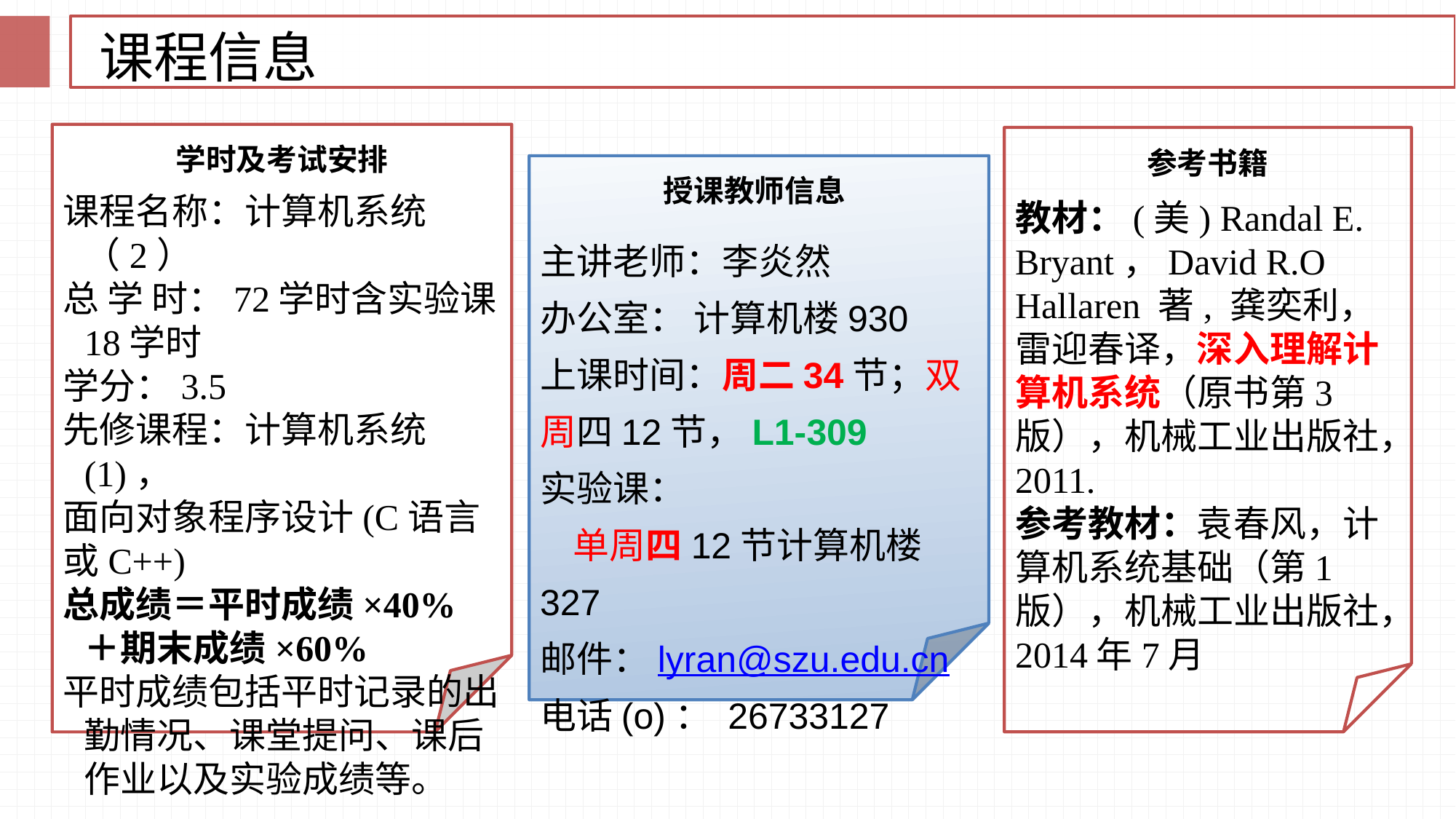

课程信息
学时及考试安排

参考书籍

授课教师信息

课程名称：计算机系统（2）
总 学 时：72学时含实验课18学时
学分：3.5
先修课程：计算机系统(1)，
面向对象程序设计(C语言
或C++)
总成绩＝平时成绩×40%＋期末成绩×60%
平时成绩包括平时记录的出勤情况、课堂提问、课后作业以及实验成绩等。
教材：(美) Randal E. Bryant，David R.O Hallaren 著, 龚奕利，雷迎春译，深入理解计算机系统（原书第3版），机械工业出版社，2011.
参考教材：袁春风，计算机系统基础（第1版），机械工业出版社，2014年7月
主讲老师：李炎然
办公室： 计算机楼930
上课时间：周二34节；双周四12节，L1-309
实验课：
   单周四12节计算机楼327
邮件：lyran@szu.edu.cn
电话(o)： 26733127